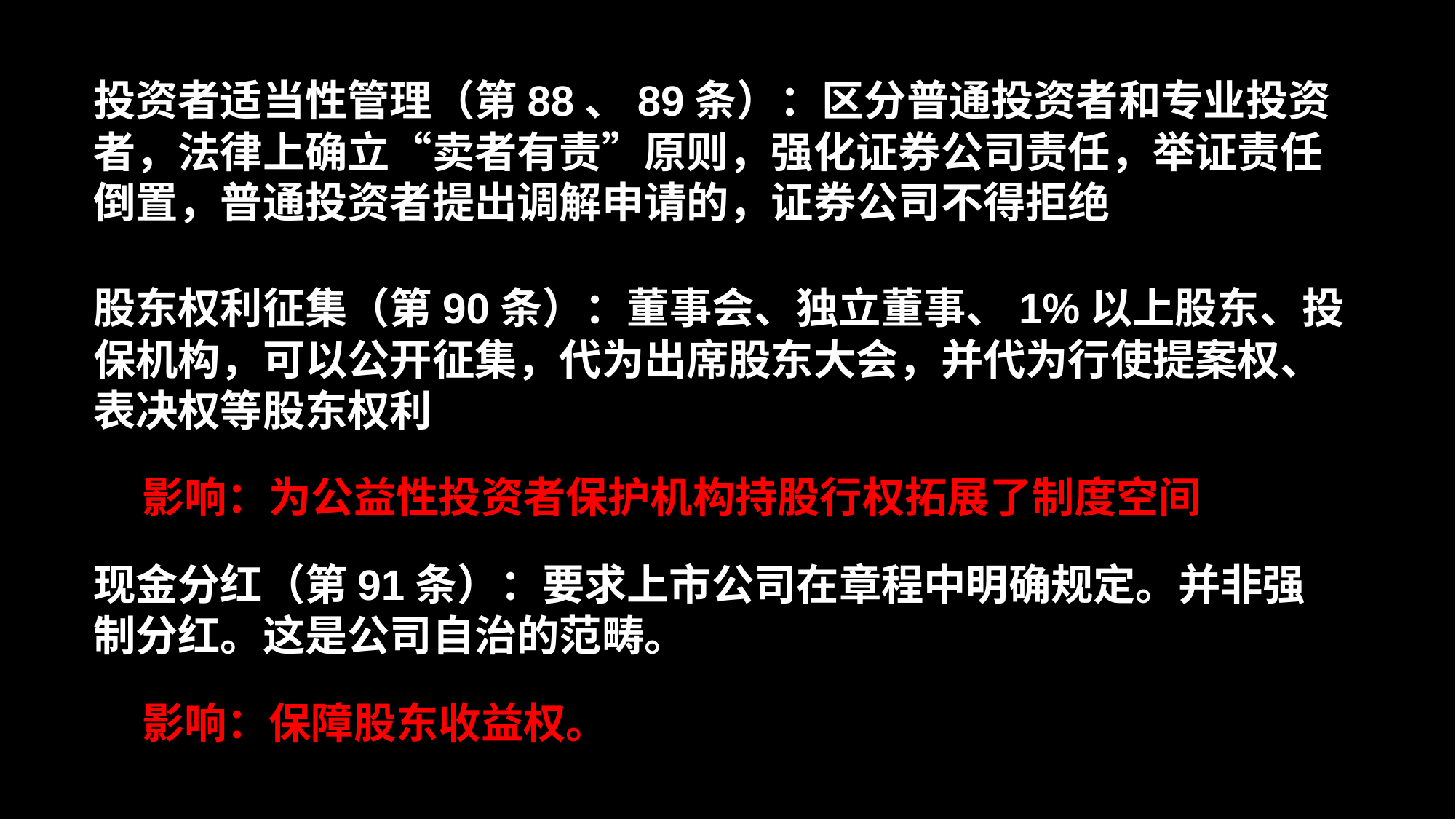

投资者适当性管理（第88、89条）：区分普通投资者和专业投资者，法律上确立“卖者有责”原则，强化证券公司责任，举证责任倒置，普通投资者提出调解申请的，证券公司不得拒绝
股东权利征集（第90条）：董事会、独立董事、1%以上股东、投保机构，可以公开征集，代为出席股东大会，并代为行使提案权、表决权等股东权利
    影响：为公益性投资者保护机构持股行权拓展了制度空间
现金分红（第91条）：要求上市公司在章程中明确规定。并非强制分红。这是公司自治的范畴。
    影响：保障股东收益权。